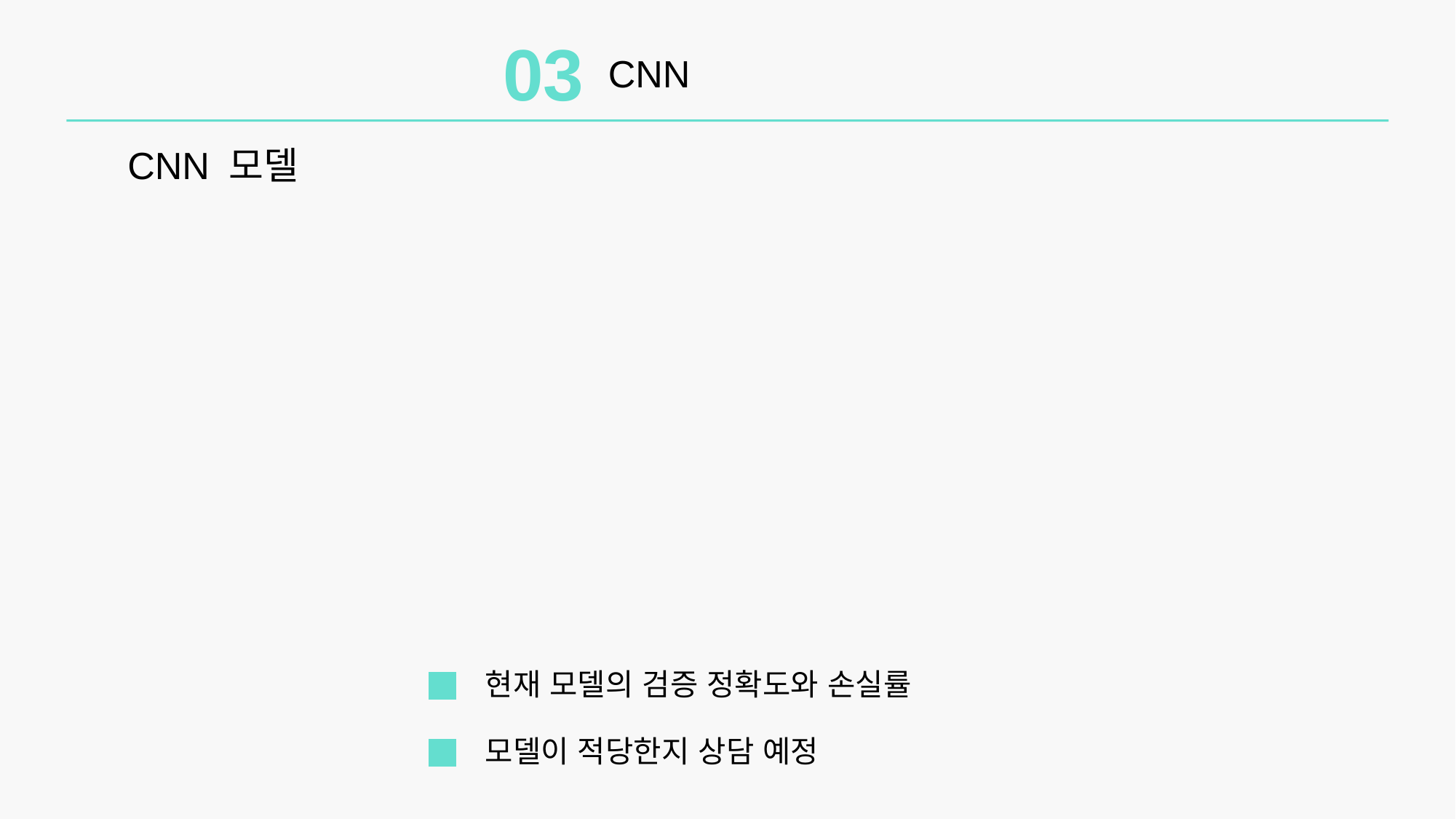

03
CNN

CNN 모델
현재 모델의 검증 정확도와 손실률

모델이 적당한지 상담 예정